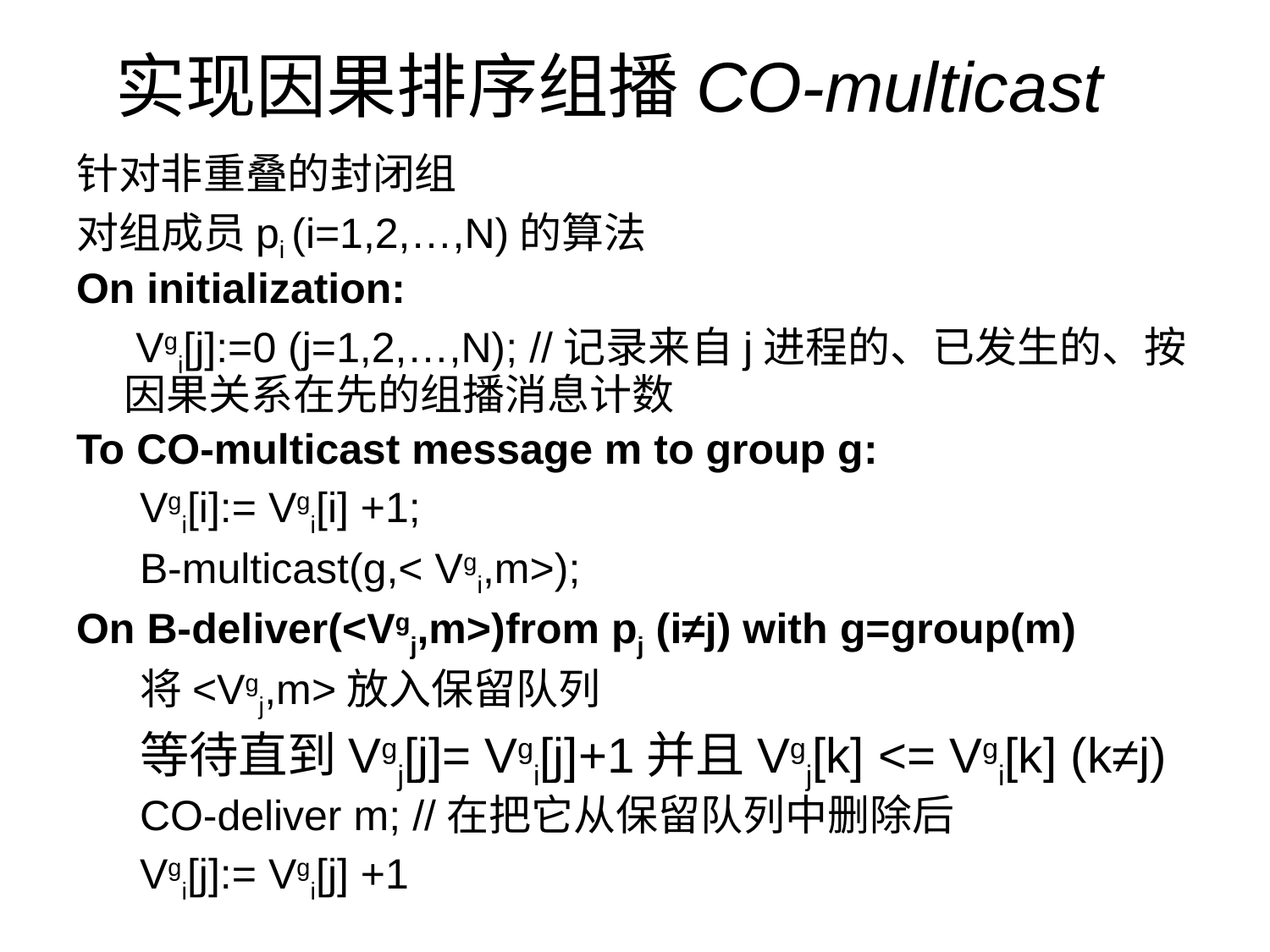

# 实现因果排序组播CO-multicast
针对非重叠的封闭组
对组成员pi (i=1,2,…,N)的算法
On initialization:
     Vgi[j]:=0 (j=1,2,…,N); //记录来自j进程的、已发生的、按因果关系在先的组播消息计数
To CO-multicast message m to group g:
Vgi[i]:= Vgi[i] +1;
B-multicast(g,< Vgi,m>);
On B-deliver(<Vgj,m>)from pj (i≠j) with g=group(m)
将<Vgj,m>放入保留队列
等待直到Vgj[j]= Vgi[j]+1并且Vgj[k] <= Vgi[k] (k≠j)
CO-deliver m; //在把它从保留队列中删除后
Vgi[j]:= Vgi[j] +1